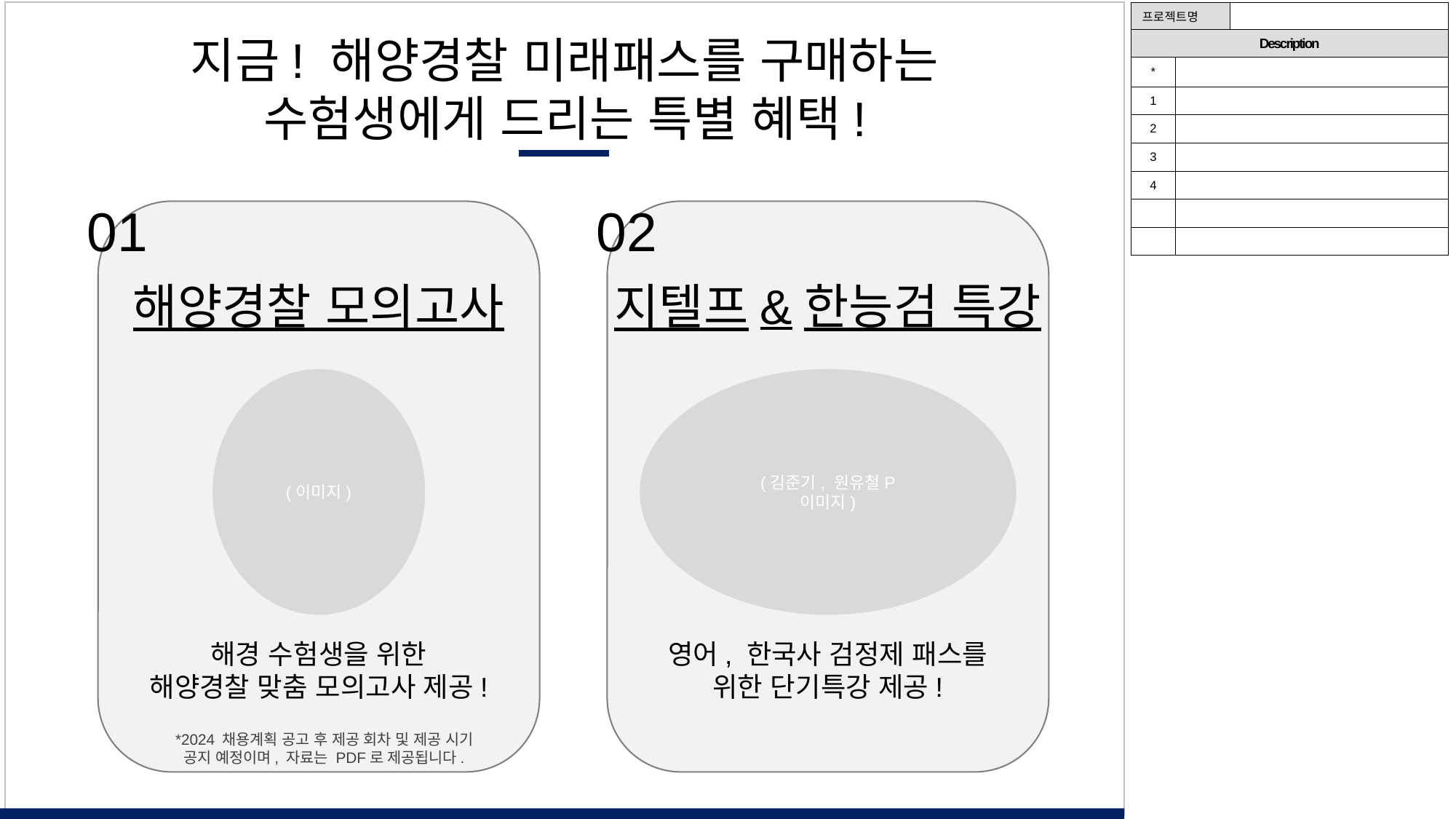

| 프로젝트명 |  |  |
| --- | --- | --- |
| Description |  |  |
| \* |  |  |
| 1 |  |  |
| 2 |  |  |
| 3 |  |  |
| 4 |  |  |
|  |  |  |
|  |  |  |
Section8
지금! 해양경찰 미래패스를 구매하는
수험생에게 드리는 특별 혜택!
01
02

해양경찰 모의고사
지텔프&한능검 특강
(이미지)
(김준기, 원유철P
이미지)
해경 수험생을 위한
해양경찰 맞춤 모의고사 제공!
영어, 한국사 검정제 패스를
위한 단기특강 제공!
*2024 채용계획 공고 후 제공 회차 및 제공 시기
공지 예정이며, 자료는 PDF로 제공됩니다.
지금 2024 해양경찰 미래패스로
최대혜택 받고 합격을 앞당겨보세요!